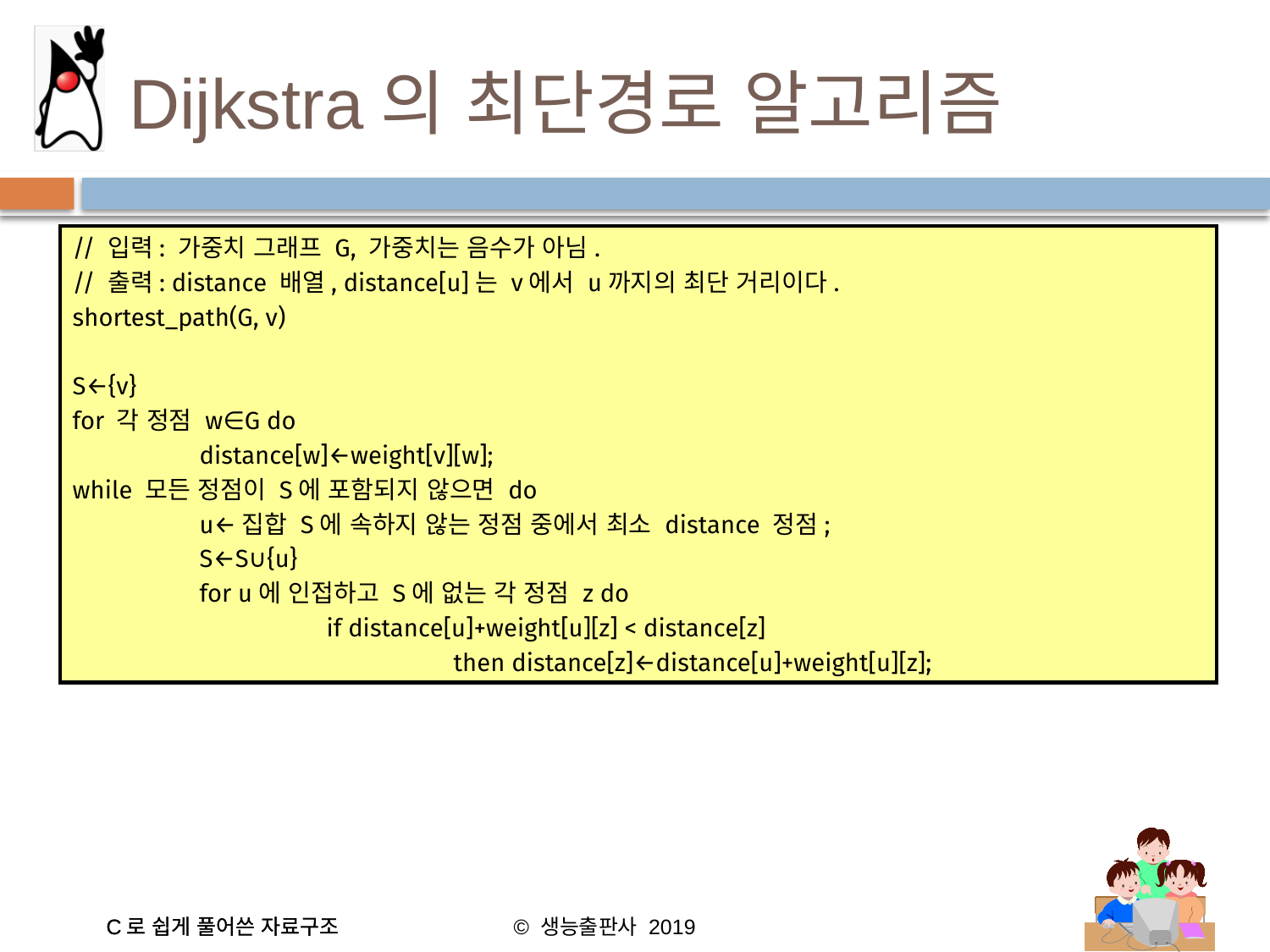

# Dijkstra의 최단경로 알고리즘
// 입력: 가중치 그래프 G, 가중치는 음수가 아님.
// 출력: distance 배열, distance[u]는 v에서 u까지의 최단 거리이다.
shortest_path(G, v)

S←{v}
for 각 정점 w∈G do
	distance[w]←weight[v][w];
while 모든 정점이 S에 포함되지 않으면 do
	u←집합 S에 속하지 않는 정점 중에서 최소 distance 정점;
	S←S∪{u}
	for u에 인접하고 S에 없는 각 정점 z do
  		if distance[u]+weight[u][z] < distance[z]
			then distance[z]←distance[u]+weight[u][z];